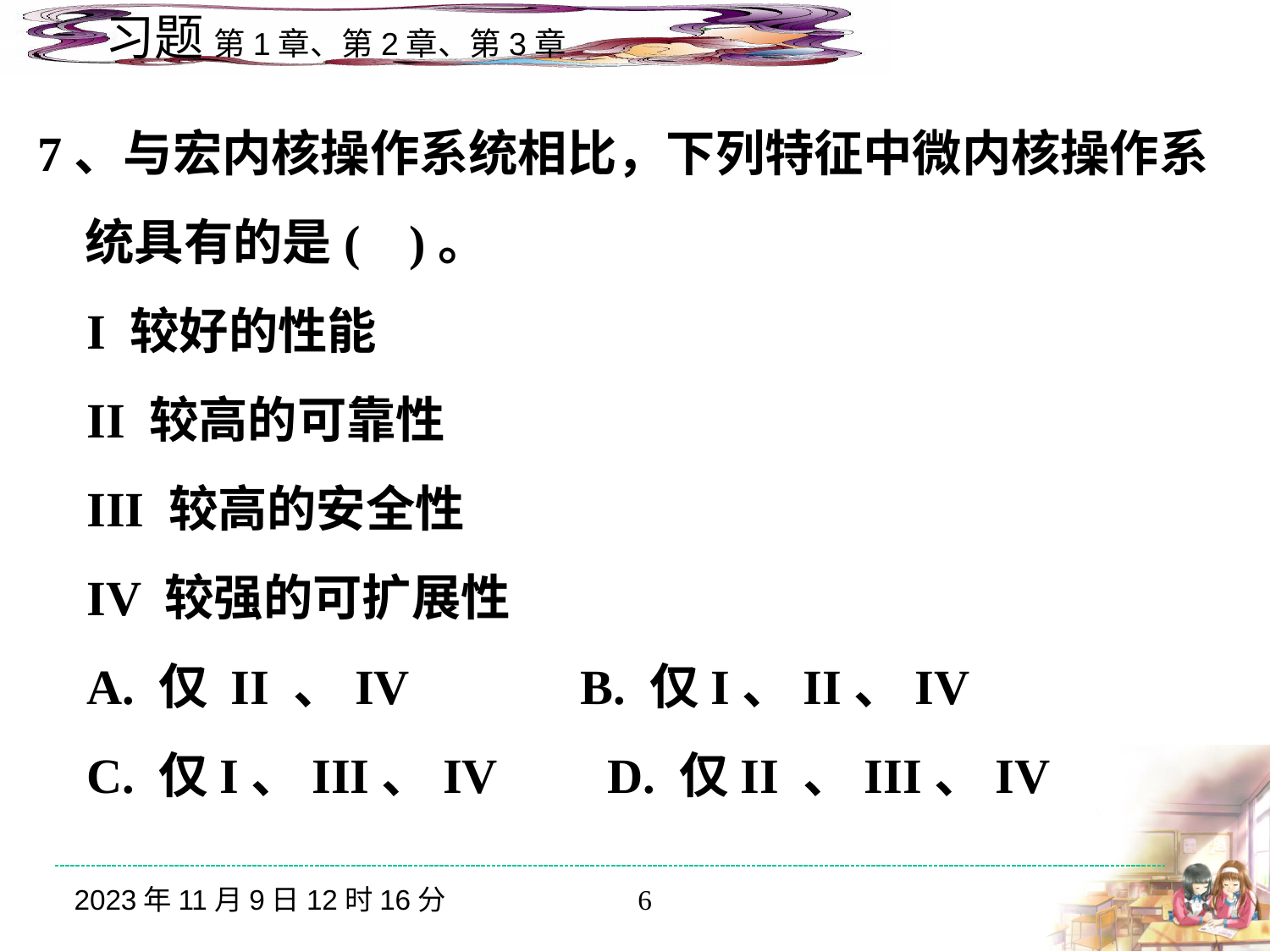

7、与宏内核操作系统相比，下列特征中微内核操作系统具有的是(    )。
    I 较好的性能
    II 较高的可靠性
    III 较高的安全性
    IV 较强的可扩展性
    A. 仅 II 、IV              B. 仅I、II、IV
    C. 仅I、III、IV         D. 仅II 、III、IV

2023年11月9日12时16分
6